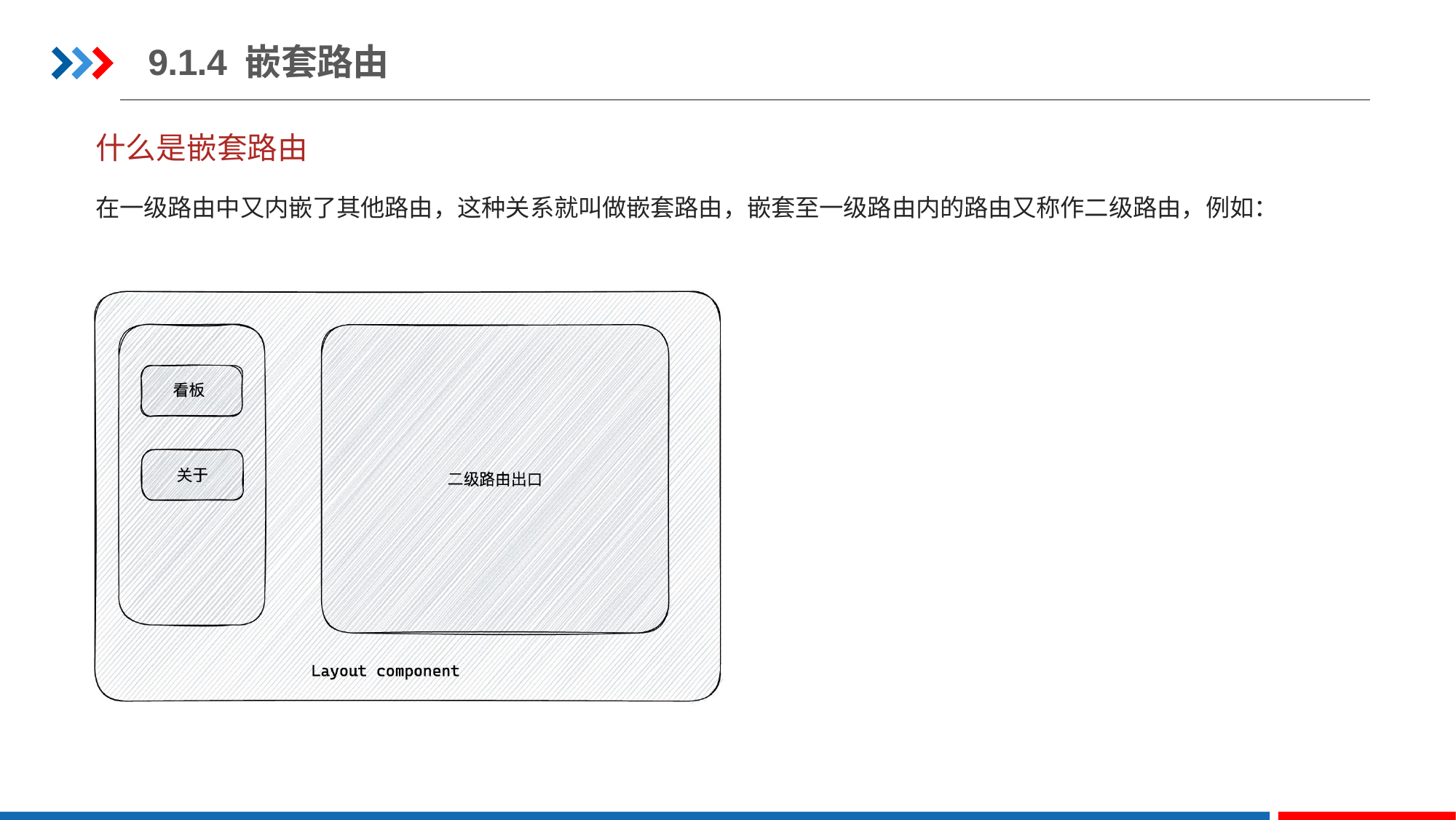

9.1.4 嵌套路由
什么是嵌套路由

在一级路由中又内嵌了其他路由，这种关系就叫做嵌套路由，嵌套至一级路由内的路由又称作二级路由，例如：